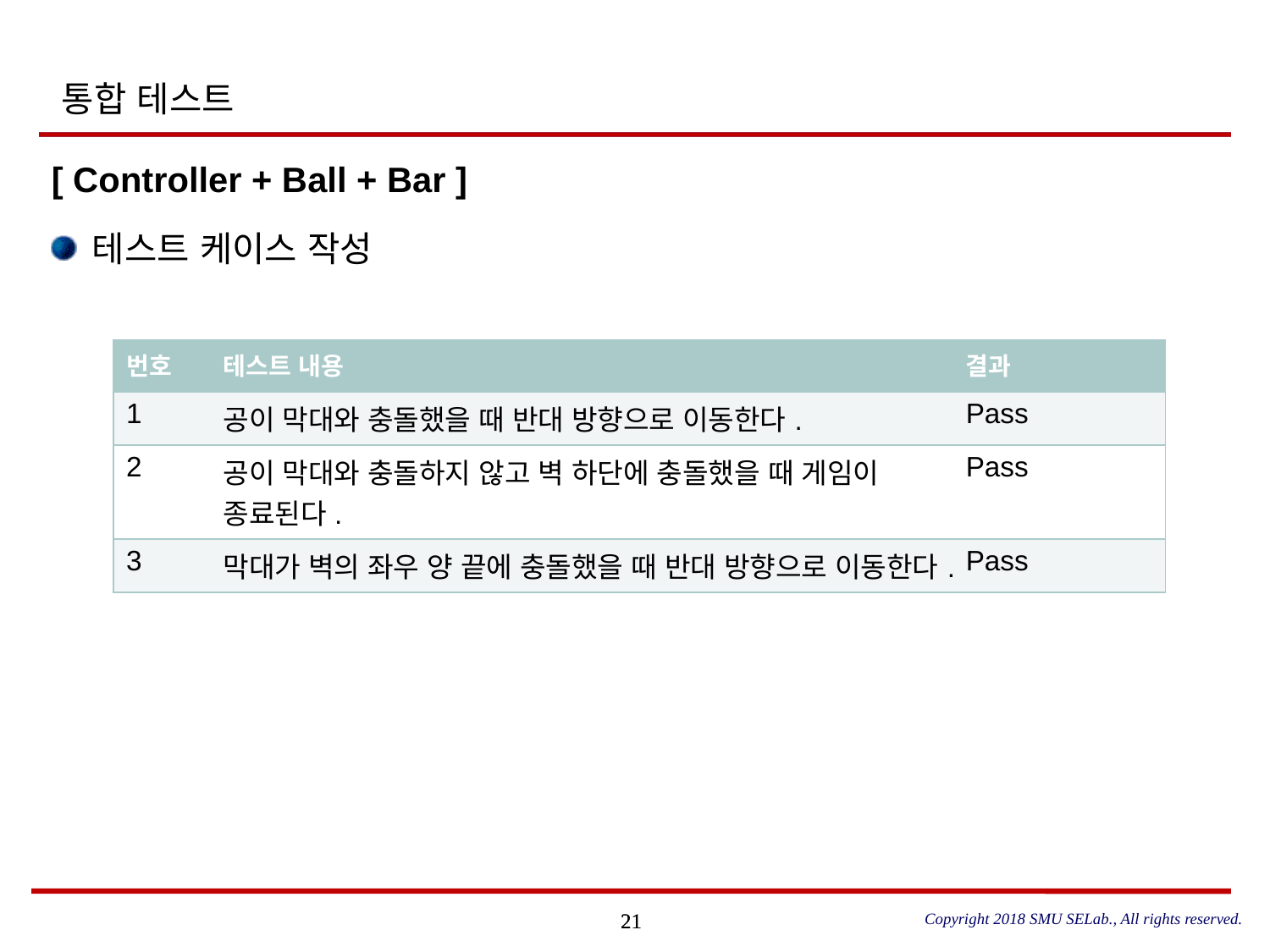

# 통합 테스트
[ Controller + Ball + Bar ]
테스트 케이스 작성

| 번호 | 테스트 내용 | 결과 |
| --- | --- | --- |
| 1 | 공이 막대와 충돌했을 때 반대 방향으로 이동한다. | Pass |
| 2 | 공이 막대와 충돌하지 않고 벽 하단에 충돌했을 때 게임이 종료된다. | Pass |
| 3 | 막대가 벽의 좌우 양 끝에 충돌했을 때 반대 방향으로 이동한다. | Pass |
Copyright 2018 SMU SELab., All rights reserved.